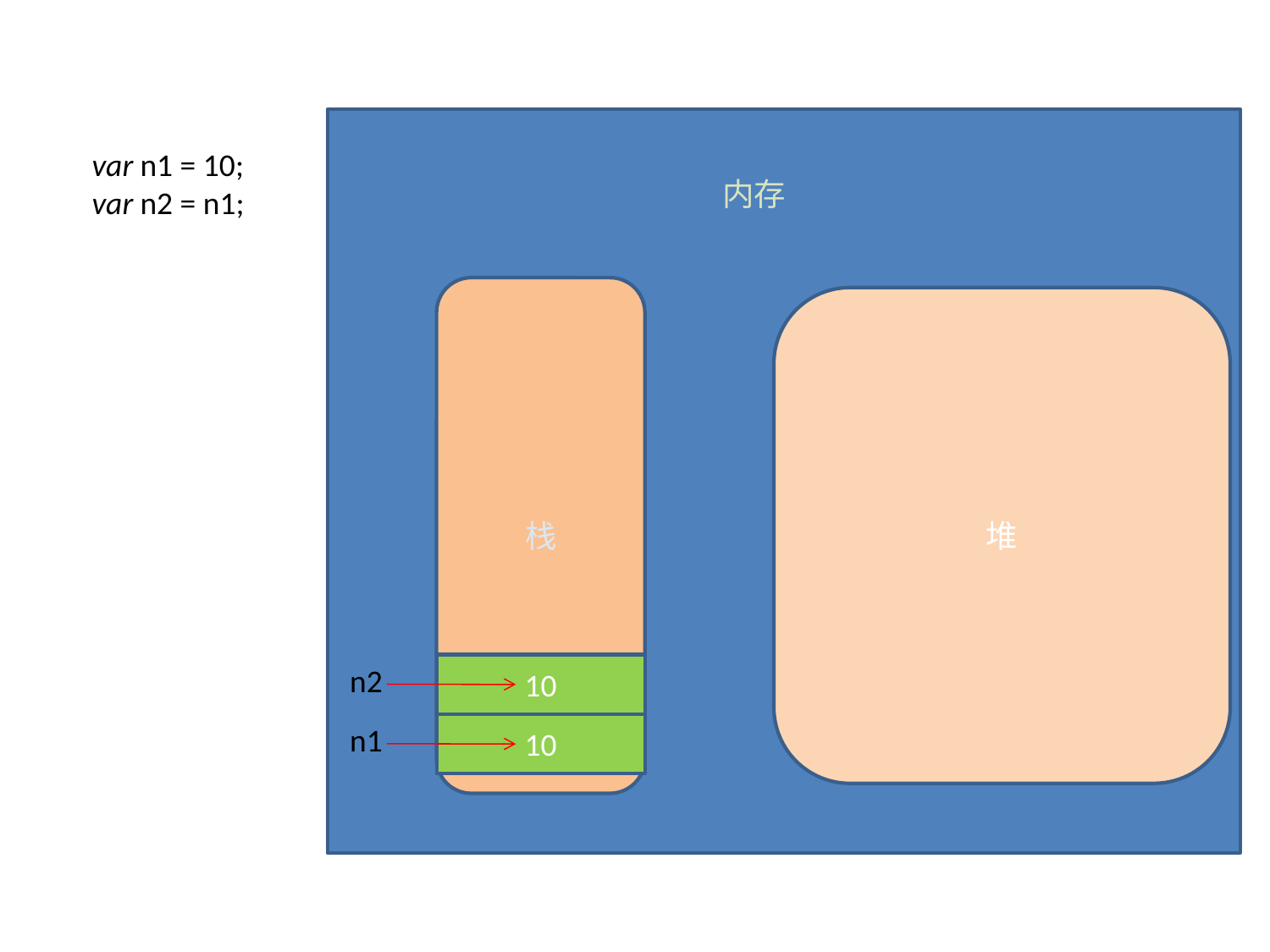

var n1 = 10;
var n2 = n1;
内存
栈
堆
n2
10
n1
10